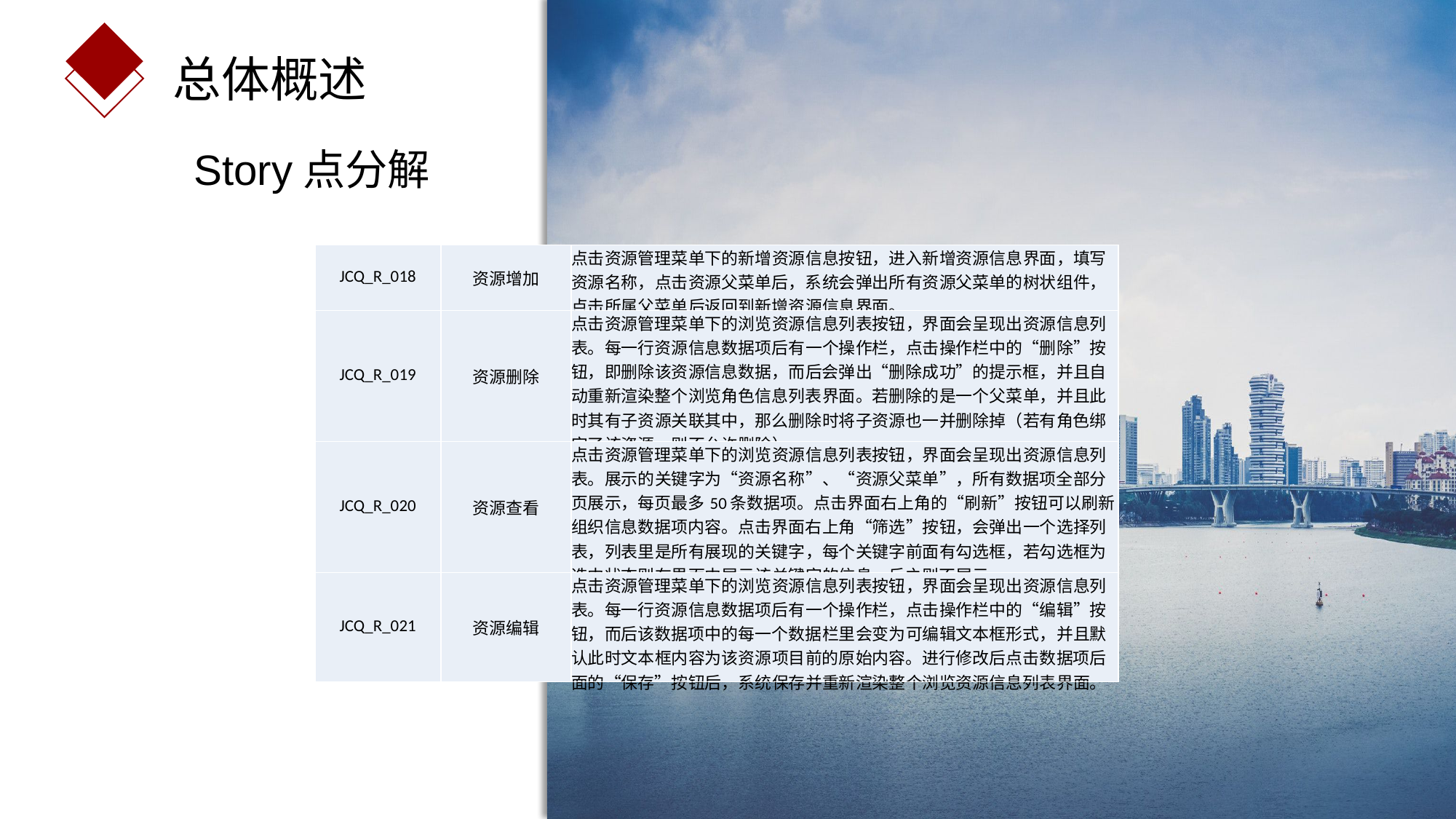

总体概述
Story点分解
| JCQ\_R\_018 | 资源增加 | 点击资源管理菜单下的新增资源信息按钮，进入新增资源信息界面，填写资源名称，点击资源父菜单后，系统会弹出所有资源父菜单的树状组件，点击所属父菜单后返回到新增资源信息界面。 |
| --- | --- | --- |
| JCQ\_R\_019 | 资源删除 | 点击资源管理菜单下的浏览资源信息列表按钮，界面会呈现出资源信息列表。每一行资源信息数据项后有一个操作栏，点击操作栏中的“删除”按钮，即删除该资源信息数据，而后会弹出“删除成功”的提示框，并且自动重新渲染整个浏览角色信息列表界面。若删除的是一个父菜单，并且此时其有子资源关联其中，那么删除时将子资源也一并删除掉（若有角色绑定了该资源，则不允许删除） |
| JCQ\_R\_020 | 资源查看 | 点击资源管理菜单下的浏览资源信息列表按钮，界面会呈现出资源信息列表。展示的关键字为“资源名称”、“资源父菜单”，所有数据项全部分页展示，每页最多50条数据项。点击界面右上角的“刷新”按钮可以刷新组织信息数据项内容。点击界面右上角“筛选”按钮，会弹出一个选择列表，列表里是所有展现的关键字，每个关键字前面有勾选框，若勾选框为选中状态则在界面中展示该关键字的信息，反之则不展示。 |
| JCQ\_R\_021 | 资源编辑 | 点击资源管理菜单下的浏览资源信息列表按钮，界面会呈现出资源信息列表。每一行资源信息数据项后有一个操作栏，点击操作栏中的“编辑”按钮，而后该数据项中的每一个数据栏里会变为可编辑文本框形式，并且默认此时文本框内容为该资源项目前的原始内容。进行修改后点击数据项后面的“保存”按钮后，系统保存并重新渲染整个浏览资源信息列表界面。 |